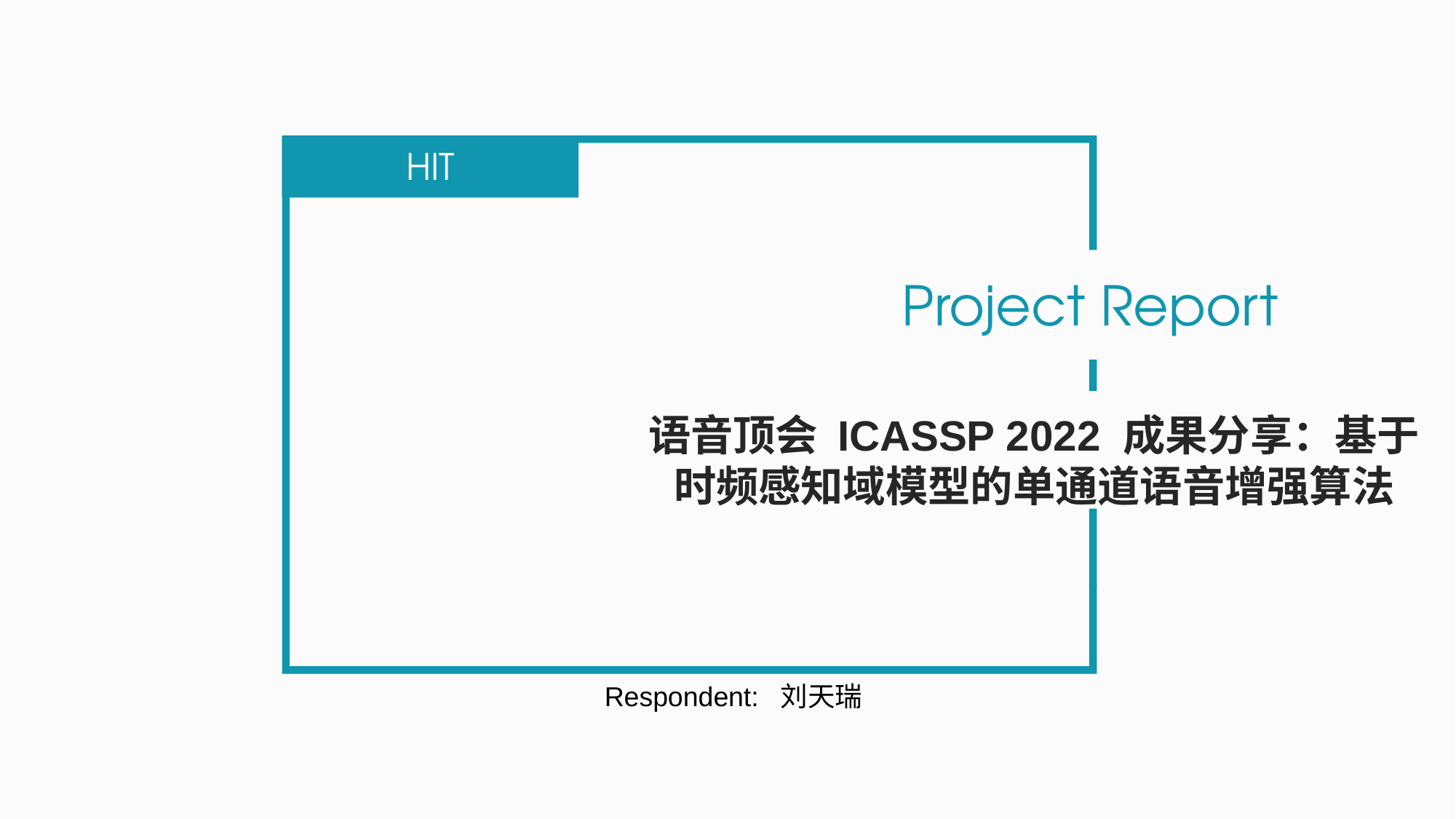

HIT
Project Report
语音顶会 ICASSP 2022 成果分享：基于时频感知域模型的单通道语音增强算法

Respondent:  刘天瑞